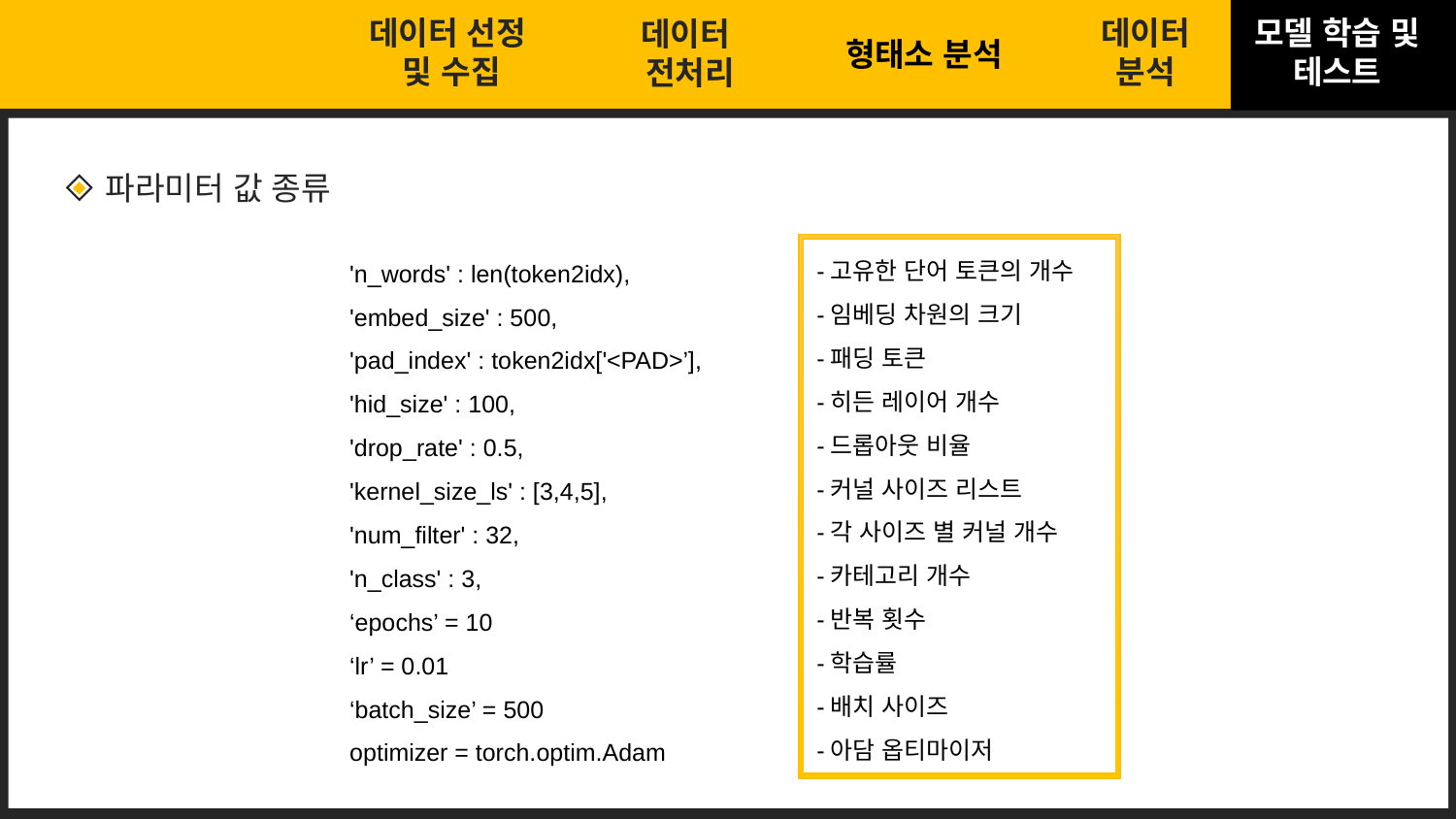

데이터 선정
및 수집
데이터 분석
모델 학습 및 테스트
데이터
전처리
형태소 분석

 파라미터 값 종류

'n_words' : len(token2idx),
'embed_size' : 500,
'pad_index' : token2idx['<PAD>’],
'hid_size' : 100,
'drop_rate' : 0.5,
'kernel_size_ls' : [3,4,5],
'num_filter' : 32,
'n_class' : 3,
‘epochs’ = 10
‘lr’ = 0.01
‘batch_size’ = 500
optimizer = torch.optim.Adam

-고유한 단어 토큰의 개수
-임베딩 차원의 크기
-패딩 토큰
-히든 레이어 개수
-드롭아웃 비율
-커널 사이즈 리스트
-각 사이즈 별 커널 개수
-카테고리 개수
-반복 횟수
-학습률
-배치 사이즈
-아담 옵티마이저